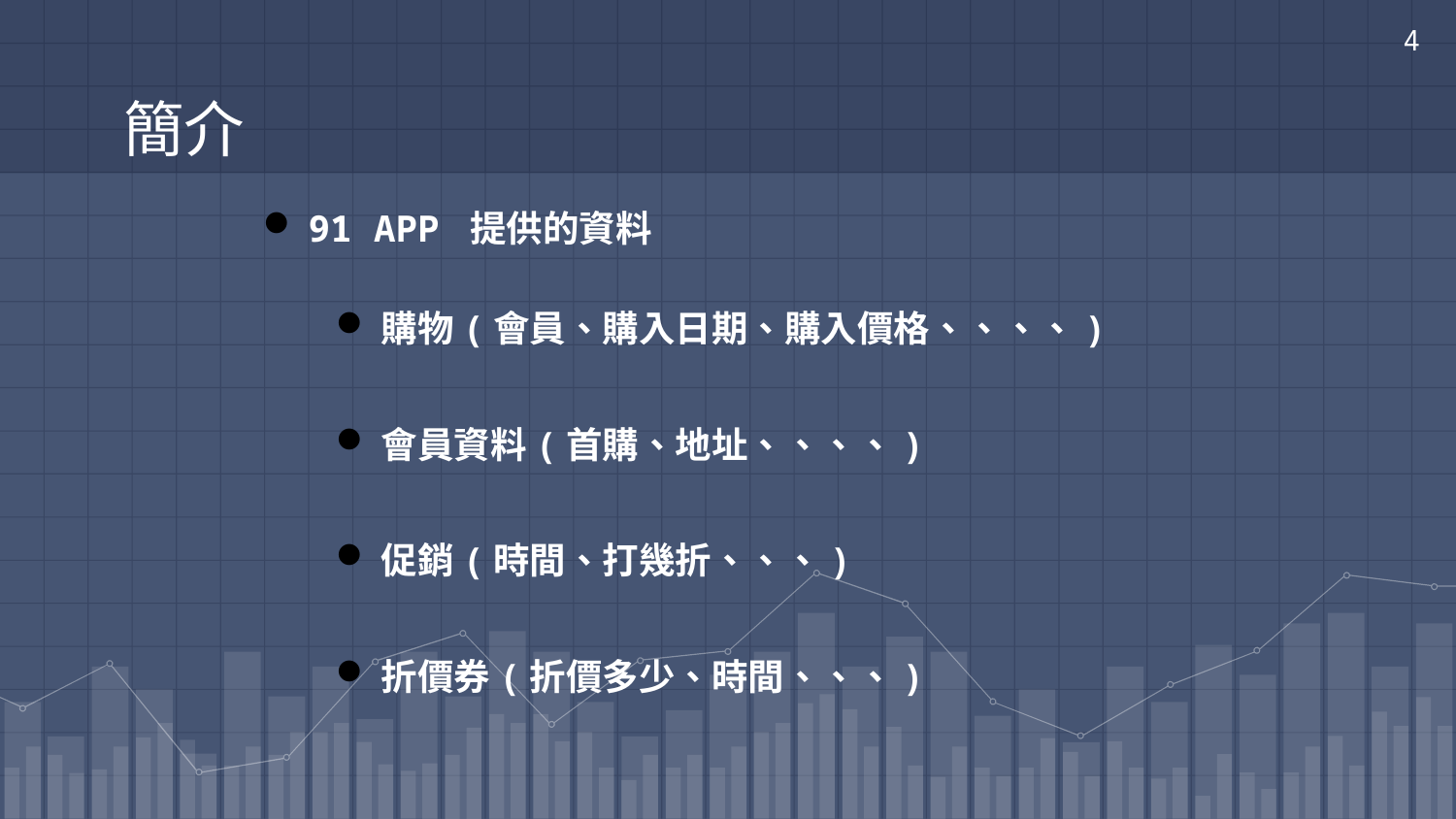

4
# 簡介
91 APP 提供的資料

購物(會員、購入日期、購入價格、、、、)

會員資料(首購、地址、、、、)

促銷(時間、打幾折、、、)

折價券(折價多少、時間、、、)